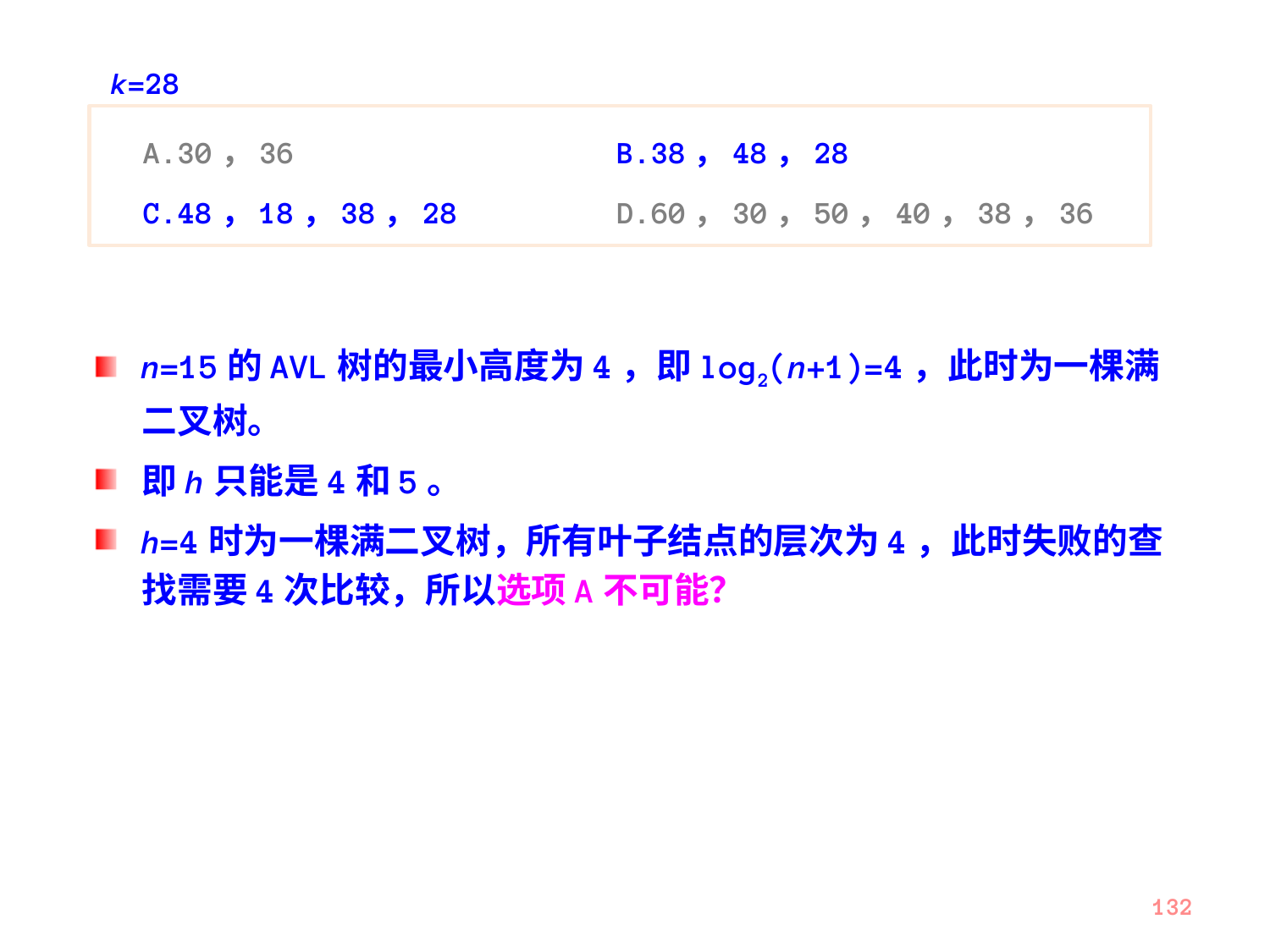

k=28
  A.30，36			B.38，48，28
  C.48，18，38，28		D.60，30，50，40，38，36
n=15的AVL树的最小高度为4，即log2(n+1)=4，此时为一棵满二叉树。
即h只能是4和5。
h=4时为一棵满二叉树，所有叶子结点的层次为4，此时失败的查找需要4次比较，所以选项A不可能？
132